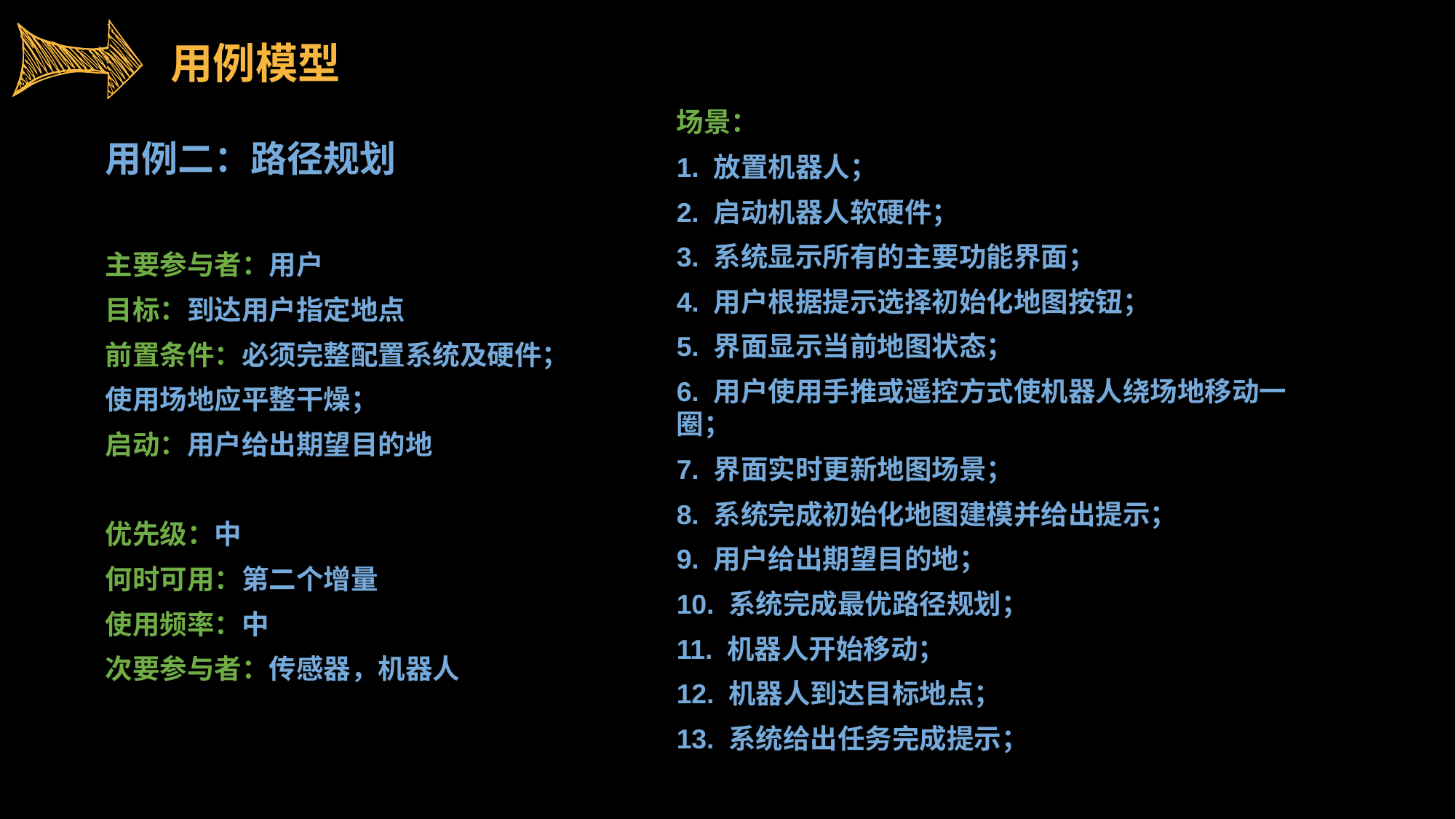

用例模型
场景：
1. 放置机器人；
2. 启动机器人软硬件；
3. 系统显示所有的主要功能界面；
4. 用户根据提示选择初始化地图按钮；
5. 界面显示当前地图状态；
6. 用户使用手推或遥控方式使机器人绕场地移动一圈；
7. 界面实时更新地图场景；
8. 系统完成初始化地图建模并给出提示；
9. 用户给出期望目的地；
10. 系统完成最优路径规划；
11. 机器人开始移动；
12. 机器人到达目标地点；
13. 系统给出任务完成提示；
用例二：路径规划

主要参与者：用户
目标：到达用户指定地点
前置条件：必须完整配置系统及硬件；
使用场地应平整干燥；
启动：用户给出期望目的地

优先级：中
何时可用：第二个增量
使用频率：中
次要参与者：传感器，机器人